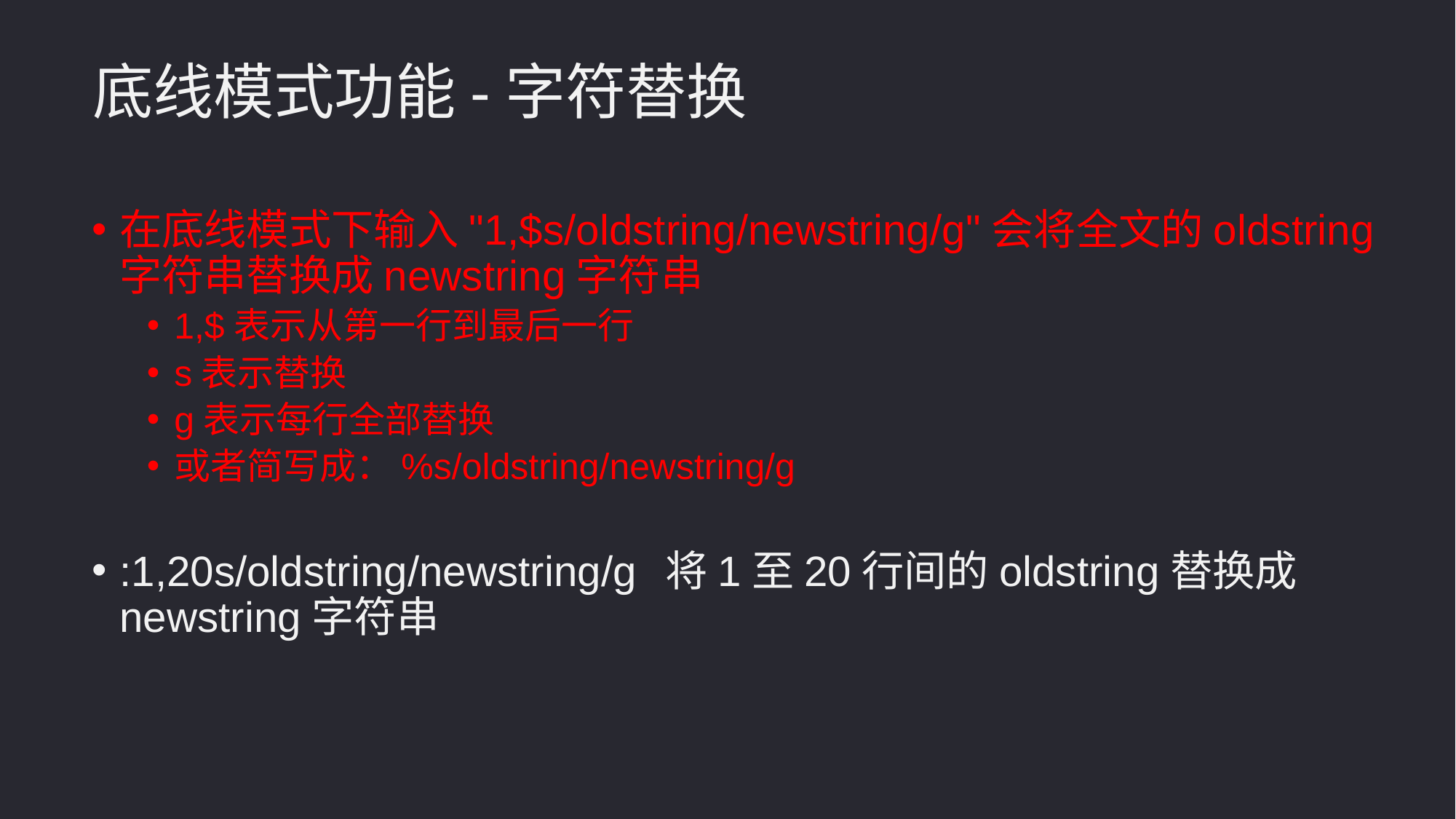

底线模式功能-字符替换
在底线模式下输入"1,$s/oldstring/newstring/g"会将全文的oldstring字符串替换成newstring字符串
1,$表示从第一行到最后一行
s表示替换
g表示每行全部替换
或者简写成：%s/oldstring/newstring/g

:1,20s/oldstring/newstring/g	将1至20行间的oldstring替换成newstring字符串